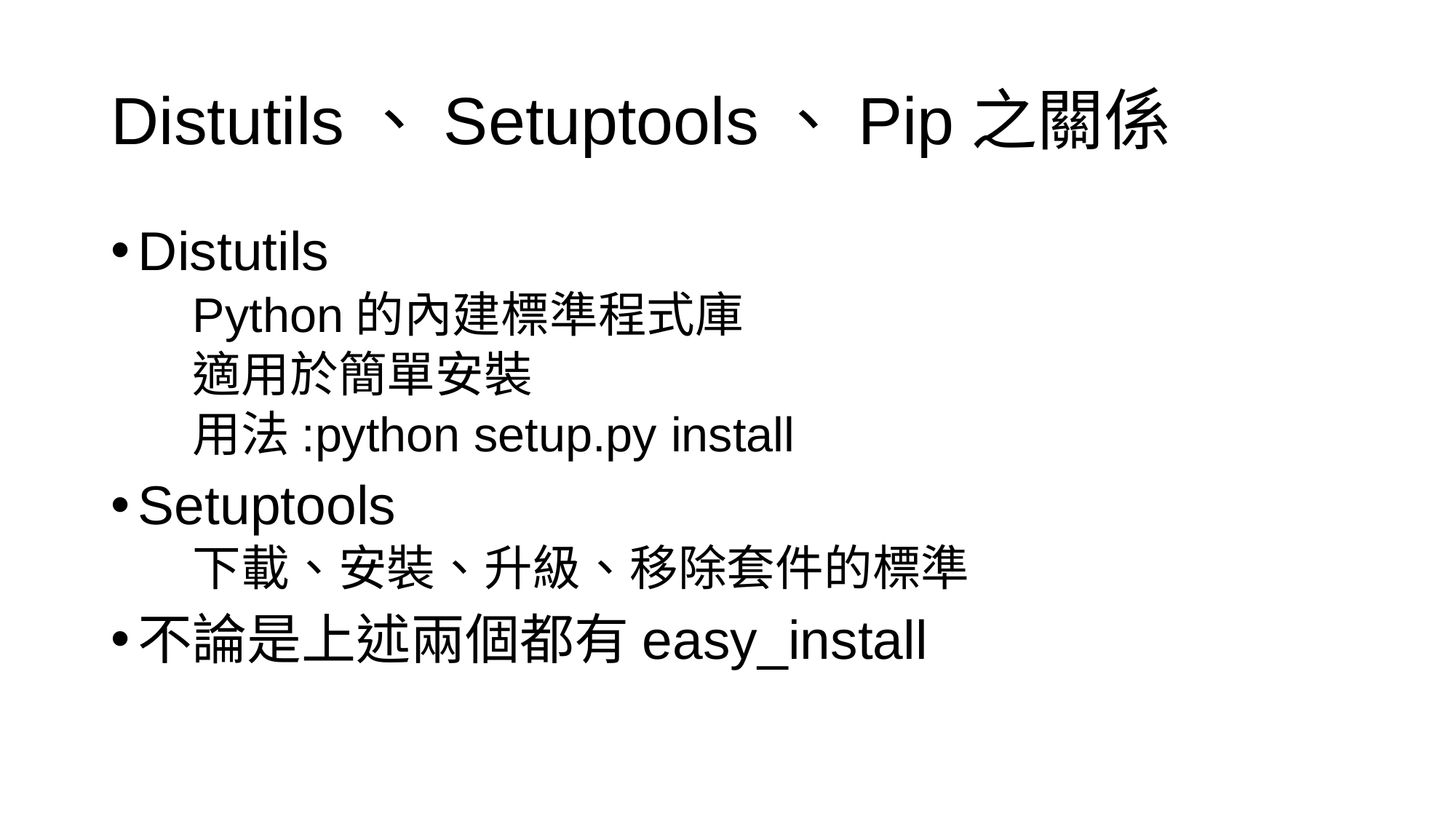

# Distutils、Setuptools、Pip之關係
Distutils
Python的內建標準程式庫
適用於簡單安裝
用法:python setup.py install
Setuptools
下載、安裝、升級、移除套件的標準
不論是上述兩個都有easy_install